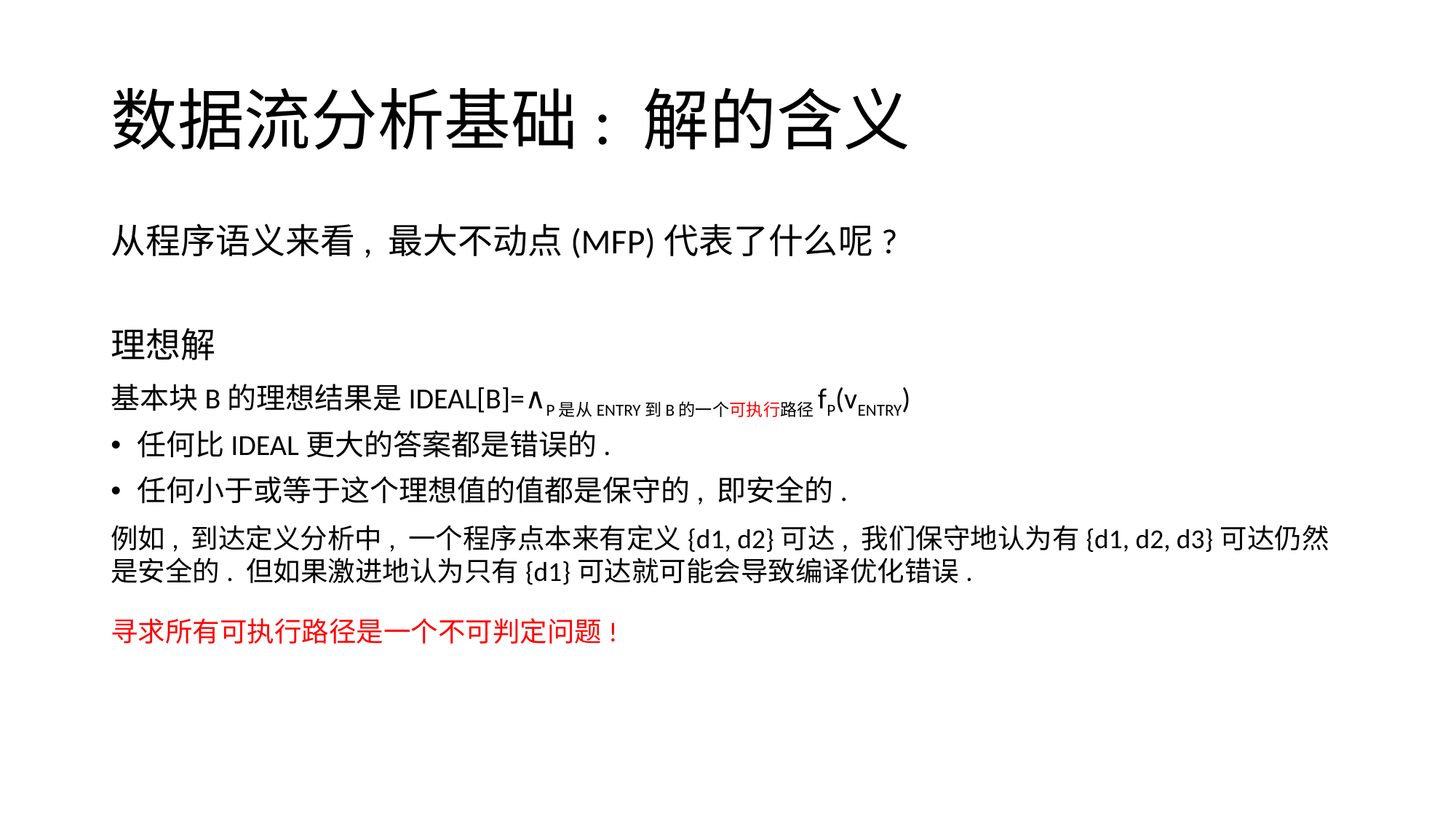

# 数据流分析基础: 解的含义
从程序语义来看, 最大不动点(MFP)代表了什么呢?

理想解
基本块B的理想结果是IDEAL[B]=∧P是从ENTRY到B的一个可执行路径fP(vENTRY)
任何比IDEAL更大的答案都是错误的.
任何小于或等于这个理想值的值都是保守的, 即安全的.

例如, 到达定义分析中, 一个程序点本来有定义{d1, d2}可达, 我们保守地认为有{d1, d2, d3}可达仍然是安全的. 但如果激进地认为只有{d1}可达就可能会导致编译优化错误.
寻求所有可执行路径是一个不可判定问题!